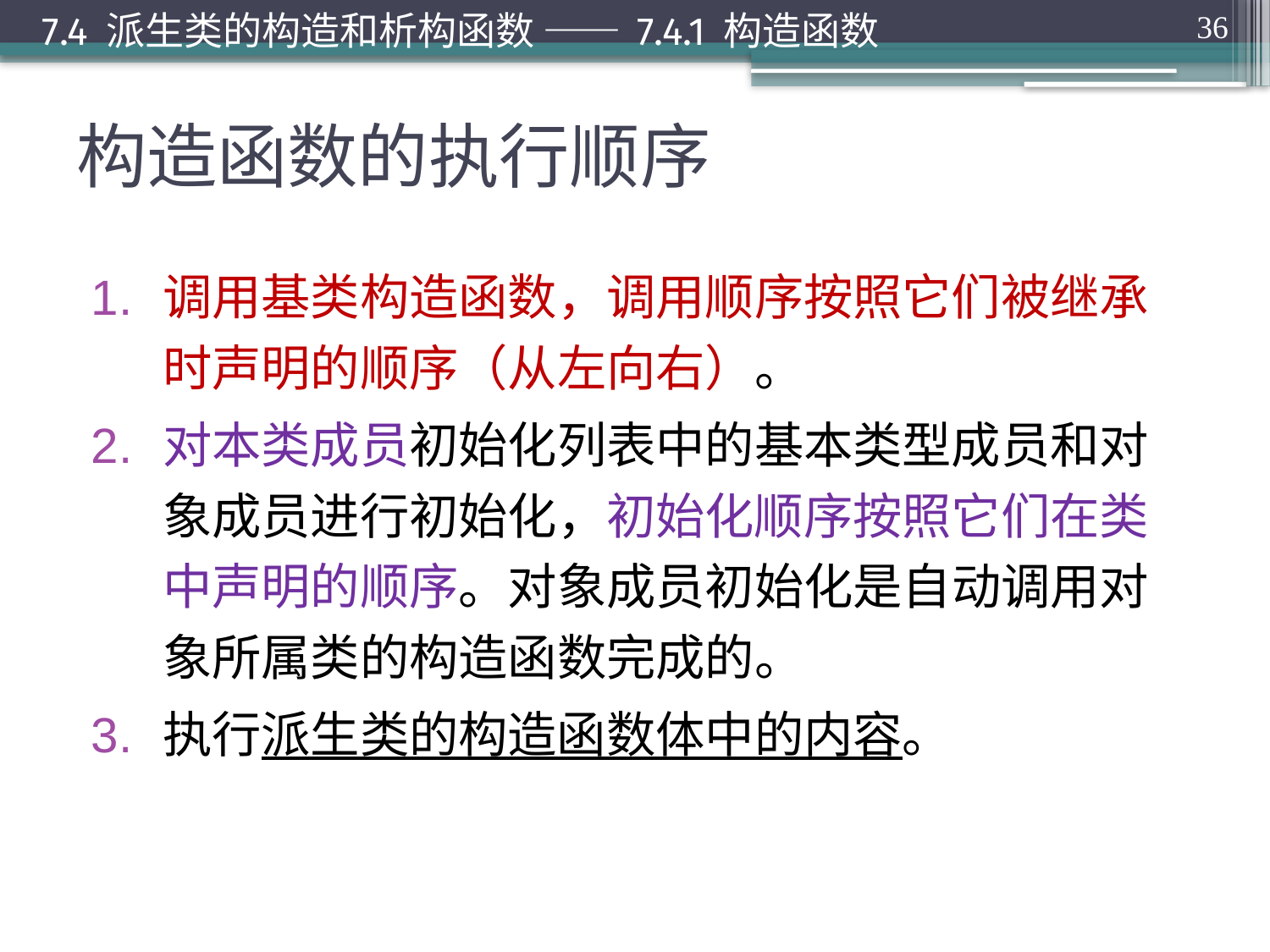

7.4 派生类的构造和析构函数 —— 7.4.1 构造函数
36
# 构造函数的执行顺序
调用基类构造函数，调用顺序按照它们被继承时声明的顺序（从左向右）。
对本类成员初始化列表中的基本类型成员和对象成员进行初始化，初始化顺序按照它们在类中声明的顺序。对象成员初始化是自动调用对象所属类的构造函数完成的。
执行派生类的构造函数体中的内容。